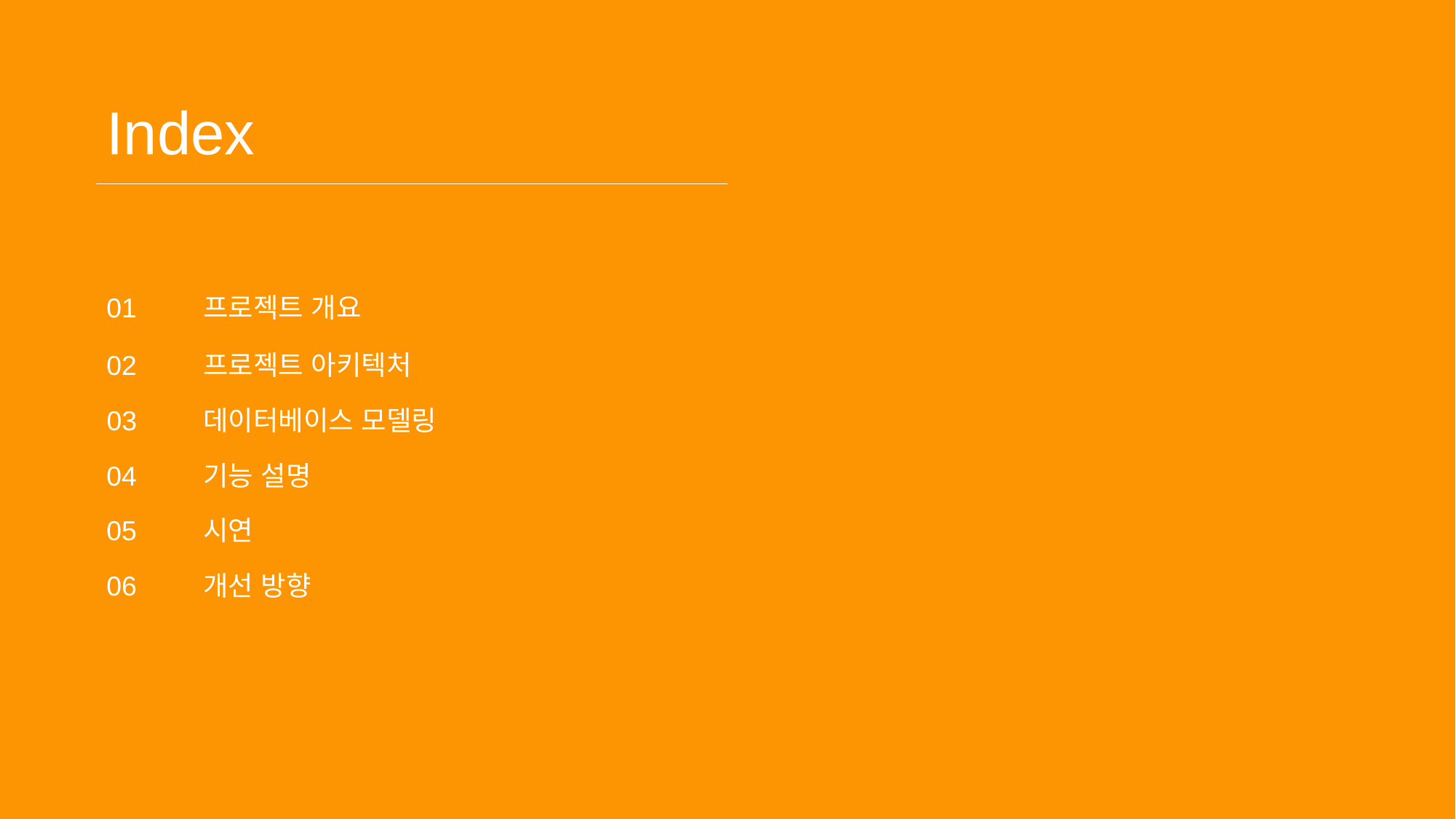

Index
01
프로젝트 개요
02
프로젝트 아키텍처
03
데이터베이스 모델링
04
기능 설명
05
시연
06
개선 방향